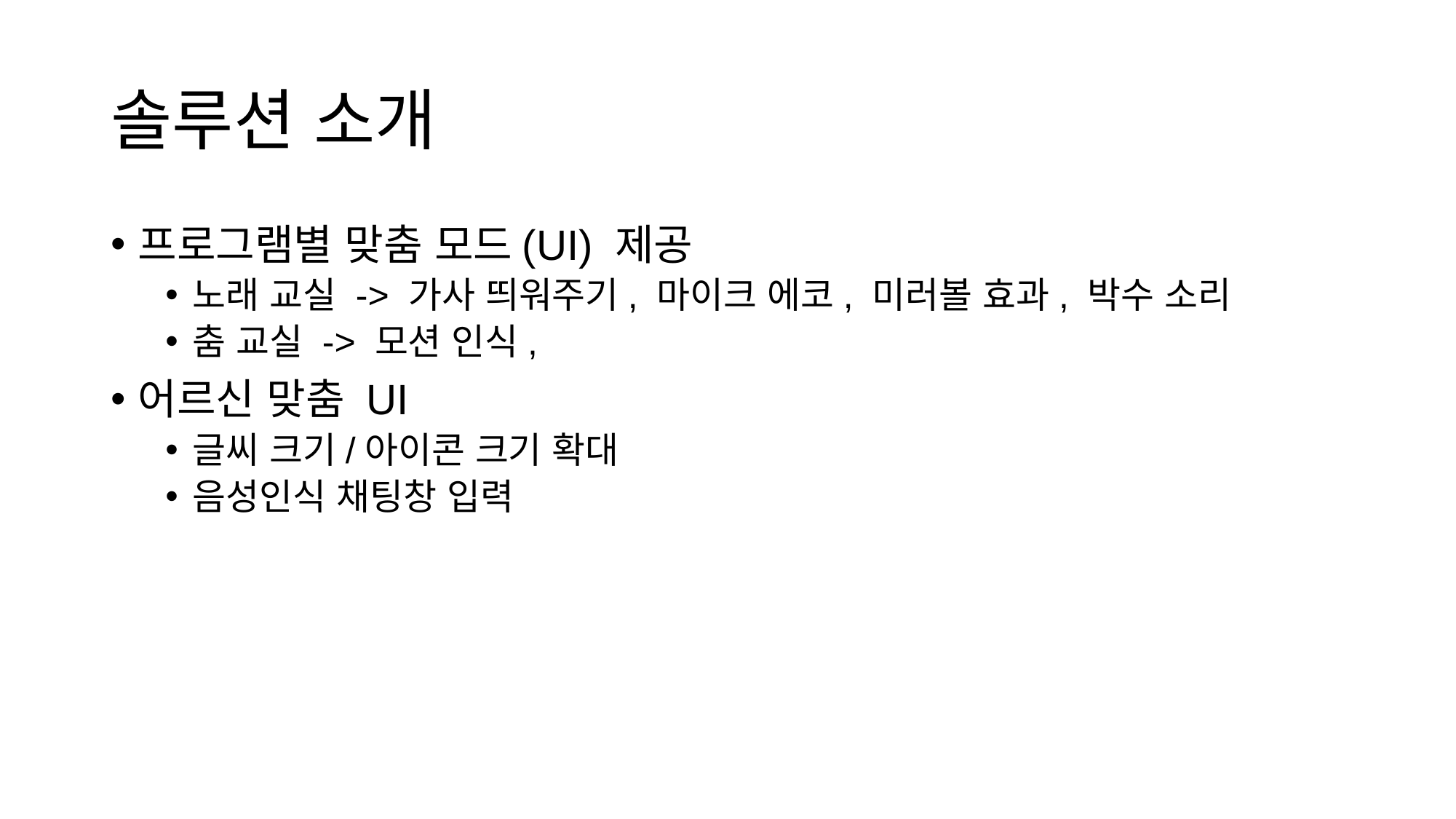

# 솔루션 소개
프로그램별 맞춤 모드(UI) 제공
노래 교실 -> 가사 띄워주기, 마이크 에코, 미러볼 효과, 박수 소리
춤 교실 -> 모션 인식,
어르신 맞춤 UI
글씨 크기/아이콘 크기 확대
음성인식 채팅창 입력